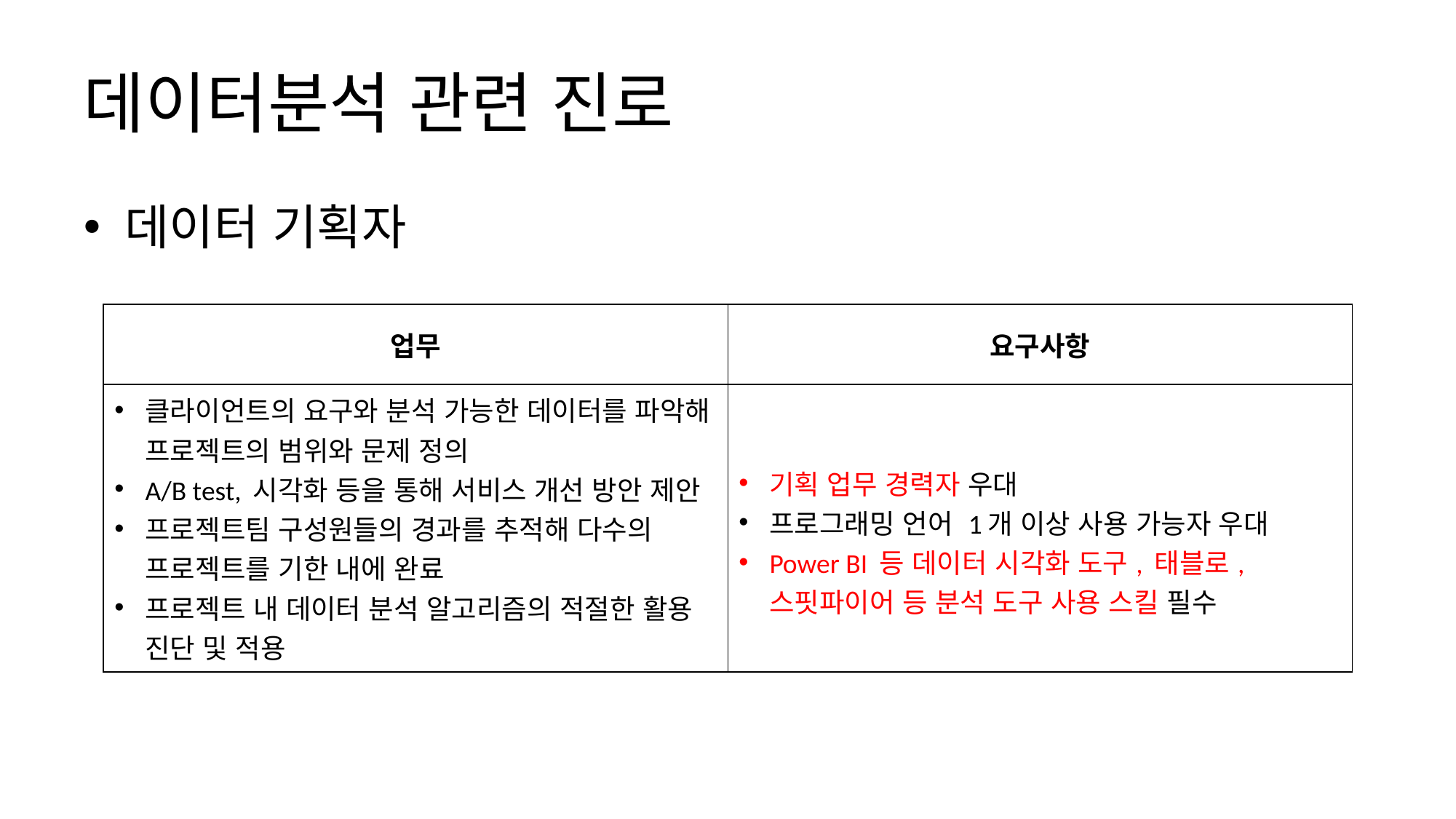

# 데이터분석 관련 진로
데이터 기획자
| 업무 | 요구사항 |
| --- | --- |
| 클라이언트의 요구와 분석 가능한 데이터를 파악해 프로젝트의 범위와 문제 정의 A/B test, 시각화 등을 통해 서비스 개선 방안 제안 프로젝트팀 구성원들의 경과를 추적해 다수의 프로젝트를 기한 내에 완료 프로젝트 내 데이터 분석 알고리즘의 적절한 활용 진단 및 적용 | 기획 업무 경력자 우대 프로그래밍 언어 1개 이상 사용 가능자 우대 Power BI 등 데이터 시각화 도구, 태블로, 스핏파이어 등 분석 도구 사용 스킬 필수 |